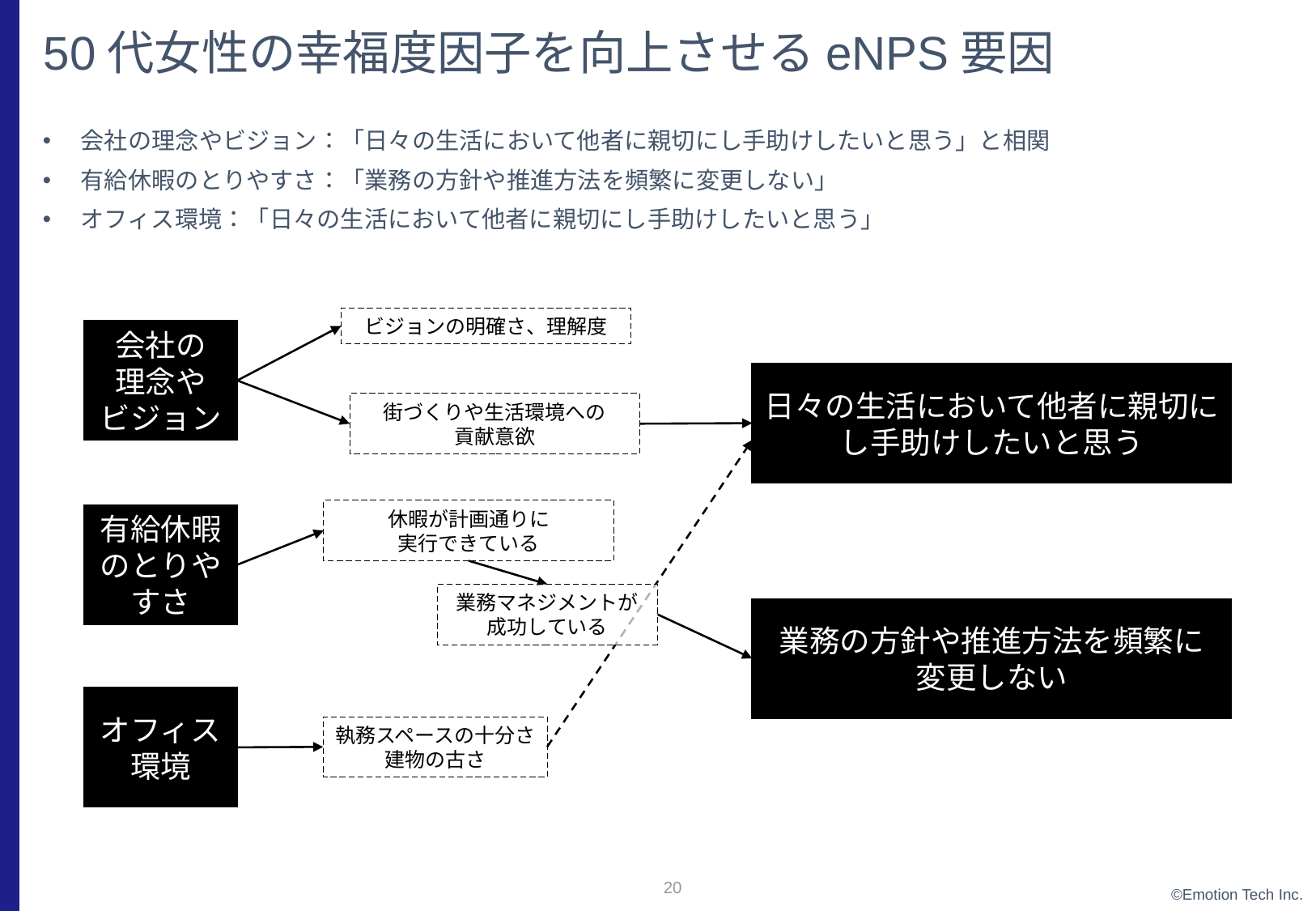

# 50代女性の幸福度因子を向上させるeNPS要因
会社の理念やビジョン：「日々の生活において他者に親切にし手助けしたいと思う」と相関
有給休暇のとりやすさ：「業務の方針や推進方法を頻繁に変更しない」
オフィス環境：「日々の生活において他者に親切にし手助けしたいと思う」
ビジョンの明確さ、理解度
会社の
理念や
ビジョン
日々の生活において他者に親切にし手助けしたいと思う
街づくりや生活環境への
貢献意欲
休暇が計画通りに
実行できている
有給休暇のとりやすさ
業務マネジメントが
成功している
業務の方針や推進方法を頻繁に変更しない
オフィス環境
執務スペースの十分さ
建物の古さ
20